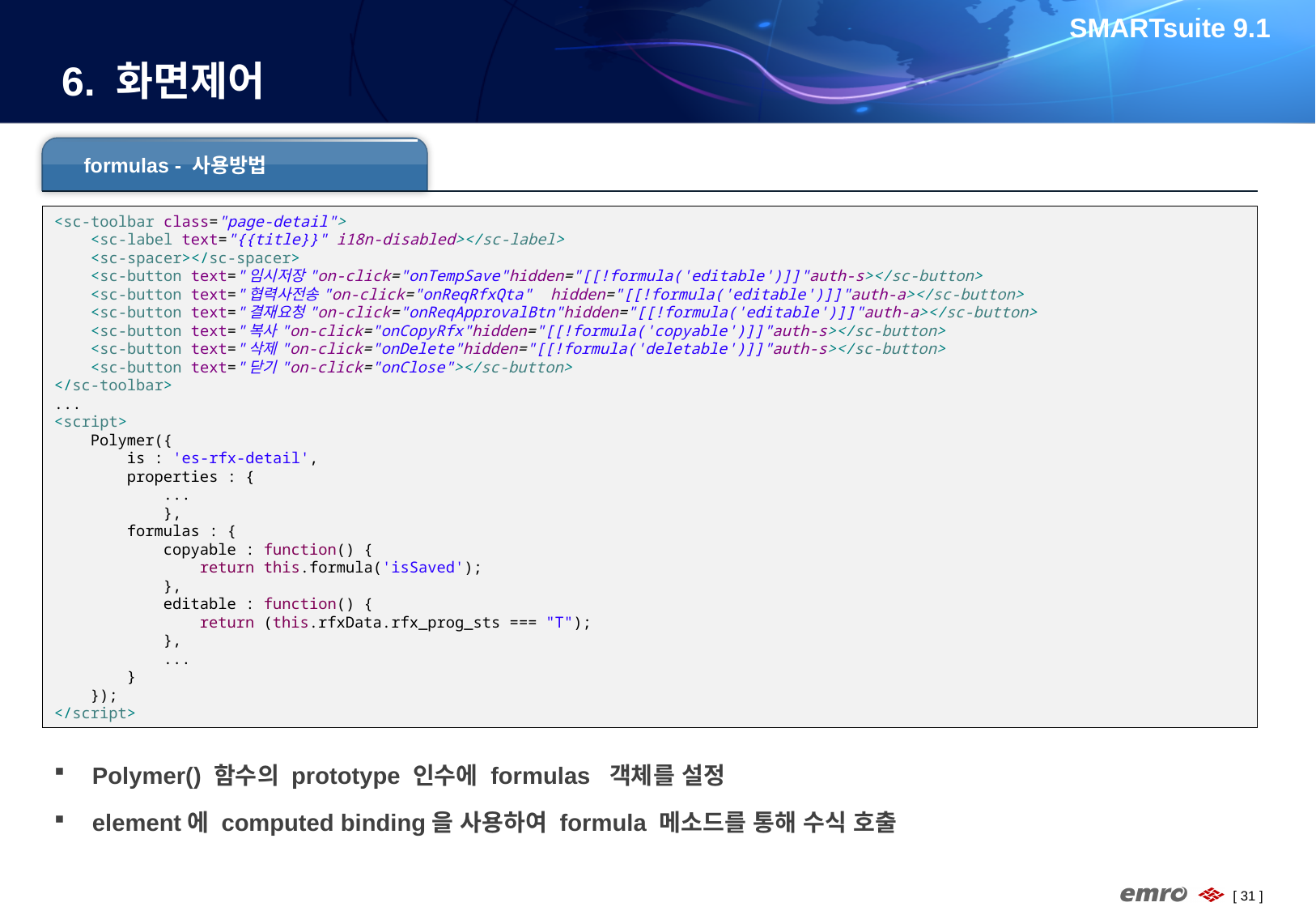

SMARTsuite 9.1
# 6. 화면제어

formulas - 사용방법
<sc-toolbar class="page-detail">
    <sc-label text="{{title}}" i18n-disabled></sc-label>
    <sc-spacer></sc-spacer>
    <sc-button text="임시저장"on-click="onTempSave"hidden="[[!formula('editable')]]"auth-s></sc-button>
    <sc-button text="협력사전송"on-click="onReqRfxQta"  hidden="[[!formula('editable')]]"auth-a></sc-button>
    <sc-button text="결재요청"on-click="onReqApprovalBtn"hidden="[[!formula('editable')]]"auth-a></sc-button>
    <sc-button text="복사"on-click="onCopyRfx"hidden="[[!formula('copyable')]]"auth-s></sc-button>
    <sc-button text="삭제"on-click="onDelete"hidden="[[!formula('deletable')]]"auth-s></sc-button>
    <sc-button text="닫기"on-click="onClose"></sc-button>
</sc-toolbar>
...
<script>
    Polymer({
        is : 'es-rfx-detail',
        properties : {
            ...
            },
        formulas : {
            copyable : function() {
                return this.formula('isSaved');
            },
            editable : function() {
                return (this.rfxData.rfx_prog_sts === "T");
            },
            ...
        }
    });
</script>
Polymer() 함수의 prototype 인수에 formulas  객체를 설정
element에 computed binding을 사용하여 formula 메소드를 통해 수식 호출